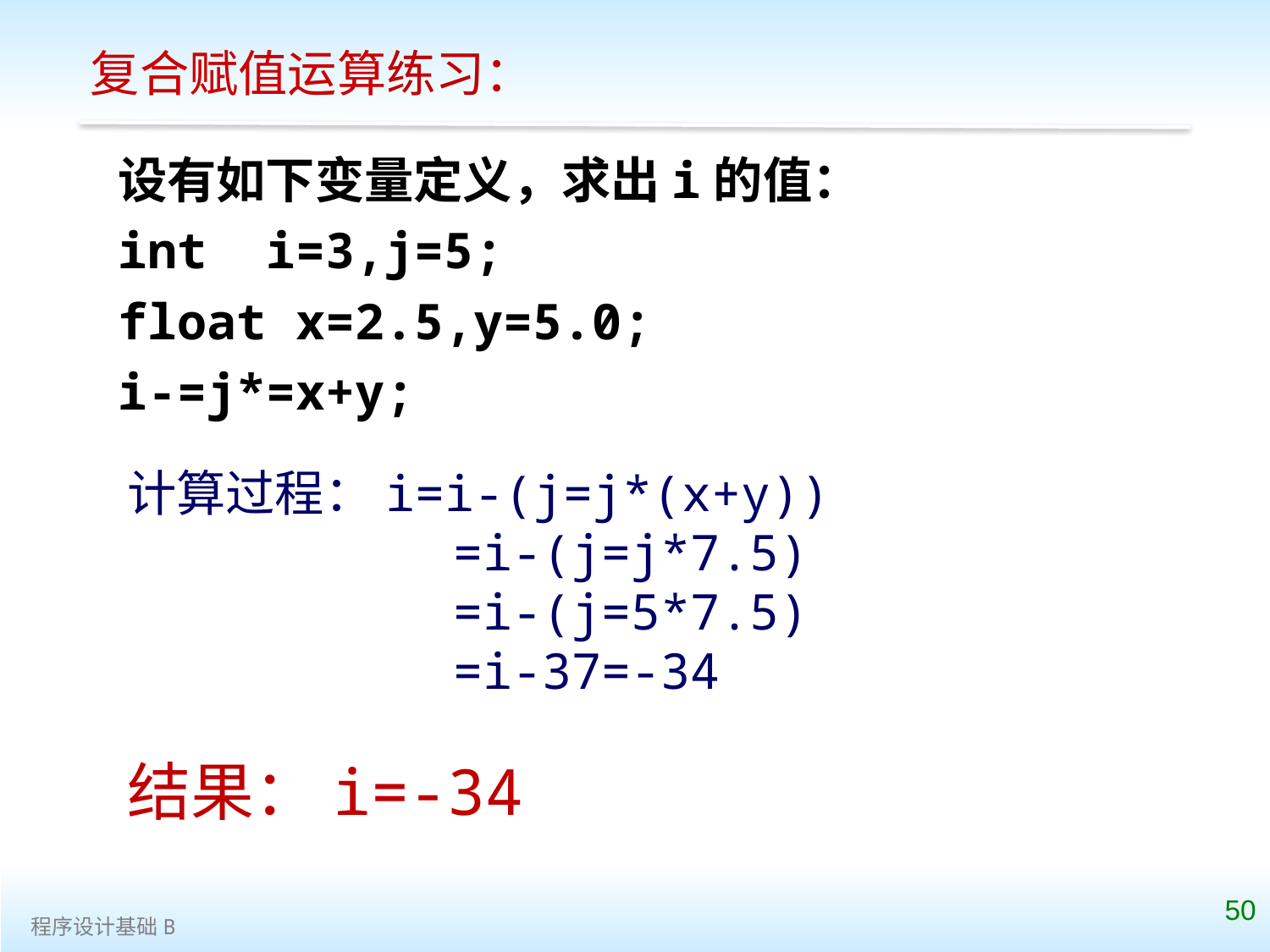

复合赋值运算练习：
设有如下变量定义，求出i的值：
int  i=3,j=5;
float x=2.5,y=5.0;
i-=j*=x+y;
计算过程：i=i-(j=j*(x+y))
           =i-(j=j*7.5)
           =i-(j=5*7.5)
           =i-37=-34
结果：i=-34
50